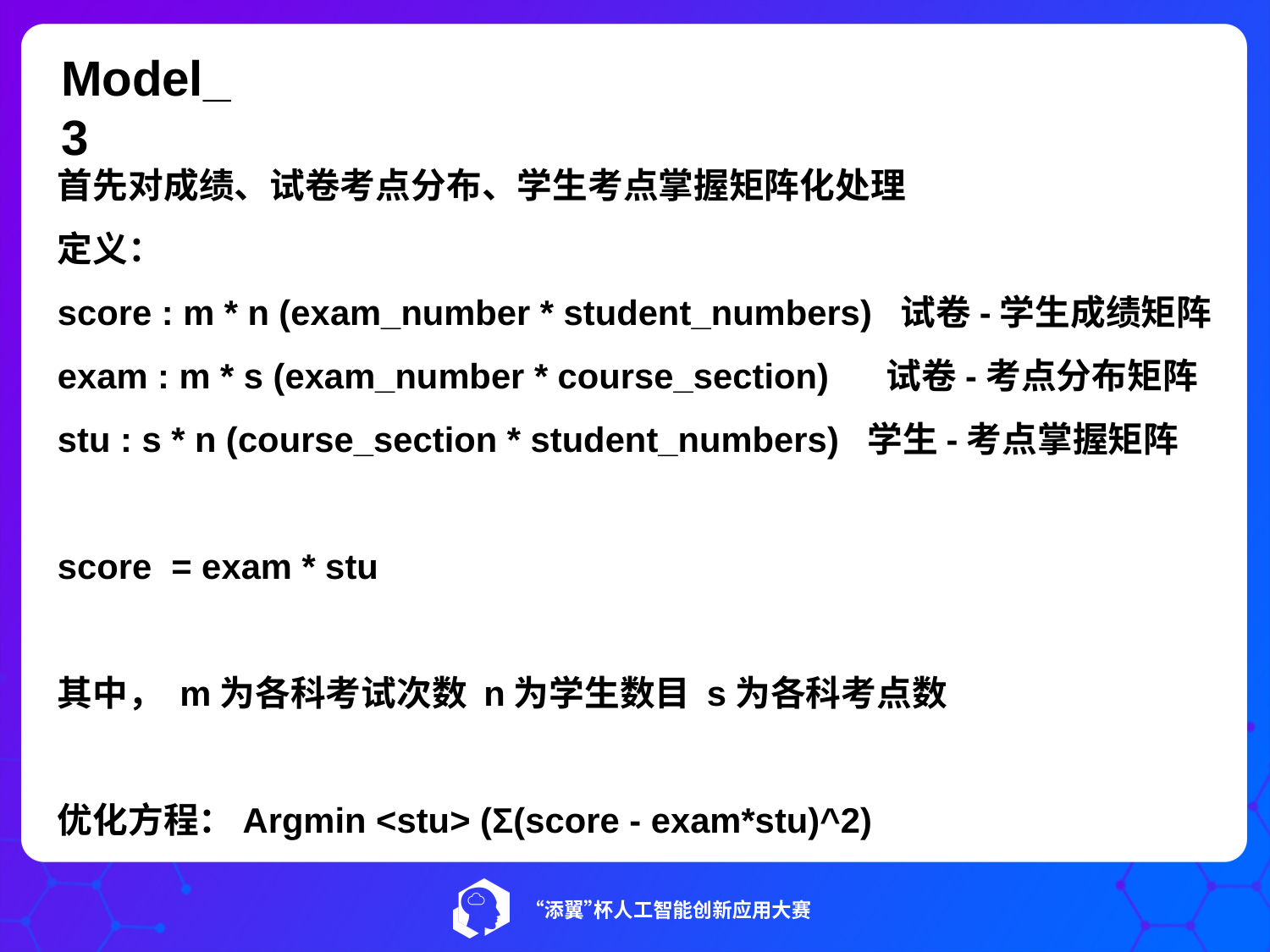

Model_3
首先对成绩、试卷考点分布、学生考点掌握矩阵化处理
定义：
score : m * n (exam_number * student_numbers)  试卷-学生成绩矩阵
exam : m * s (exam_number * course_section)     试卷-考点分布矩阵
stu : s * n (course_section * student_numbers)  学生-考点掌握矩阵

score  = exam * stu

其中， m为各科考试次数 n为学生数目 s为各科考点数

优化方程：Argmin <stu> (Σ(score - exam*stu)^2)